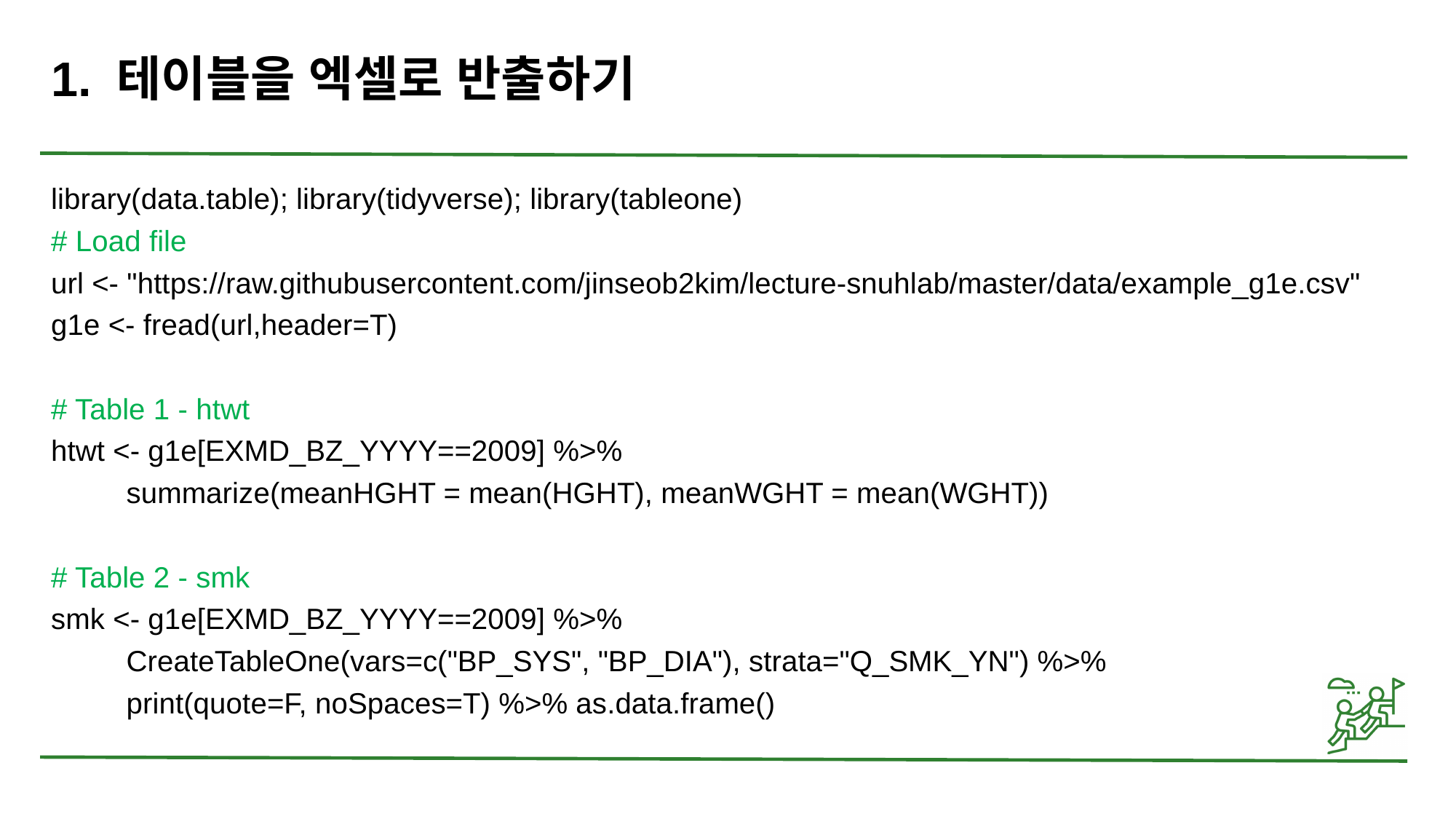

# 1. 테이블을 엑셀로 반출하기
library(data.table); library(tidyverse); library(tableone)
# Load file
url <- "https://raw.githubusercontent.com/jinseob2kim/lecture-snuhlab/master/data/example_g1e.csv"
g1e <- fread(url,header=T)

# Table 1 - htwt
htwt <- g1e[EXMD_BZ_YYYY==2009] %>%
	summarize(meanHGHT = mean(HGHT), meanWGHT = mean(WGHT))

# Table 2 - smk
smk <- g1e[EXMD_BZ_YYYY==2009] %>%
	CreateTableOne(vars=c("BP_SYS", "BP_DIA"), strata="Q_SMK_YN") %>%
	print(quote=F, noSpaces=T) %>% as.data.frame()